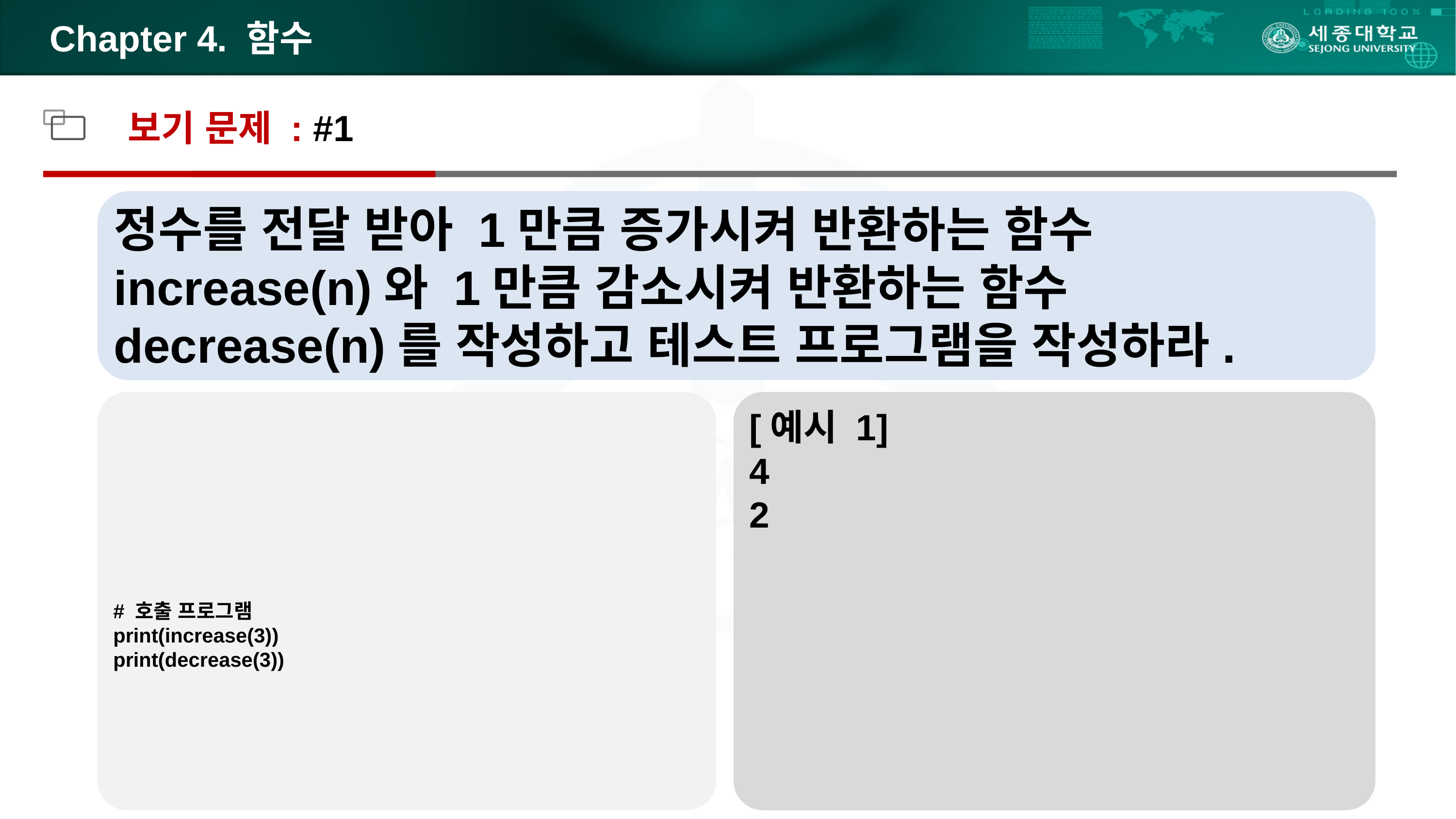

# Chapter 4. 함수
보기 문제 : #1
정수를 전달 받아 1만큼 증가시켜 반환하는 함수 increase(n)와 1만큼 감소시켜 반환하는 함수 decrease(n)를 작성하고 테스트 프로그램을 작성하라.

# 호출 프로그램
print(increase(3))
print(decrease(3))

[예시 1]
4
2